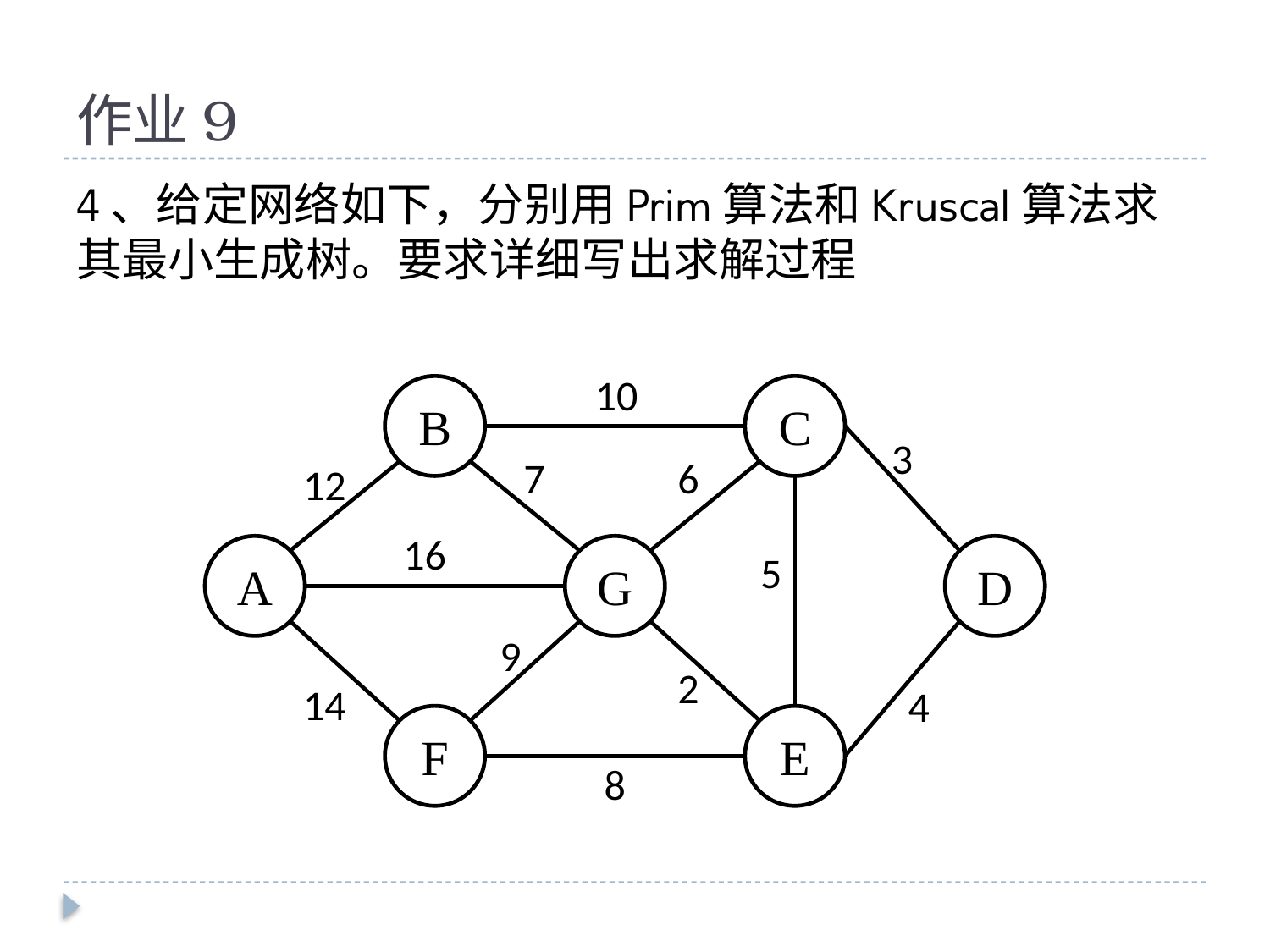

# 作业9
4、给定网络如下，分别用Prim算法和Kruscal算法求其最小生成树。要求详细写出求解过程
10
B
C
3
7
6
12
16
A
G
D
5
9
2
14
4
F
E
8